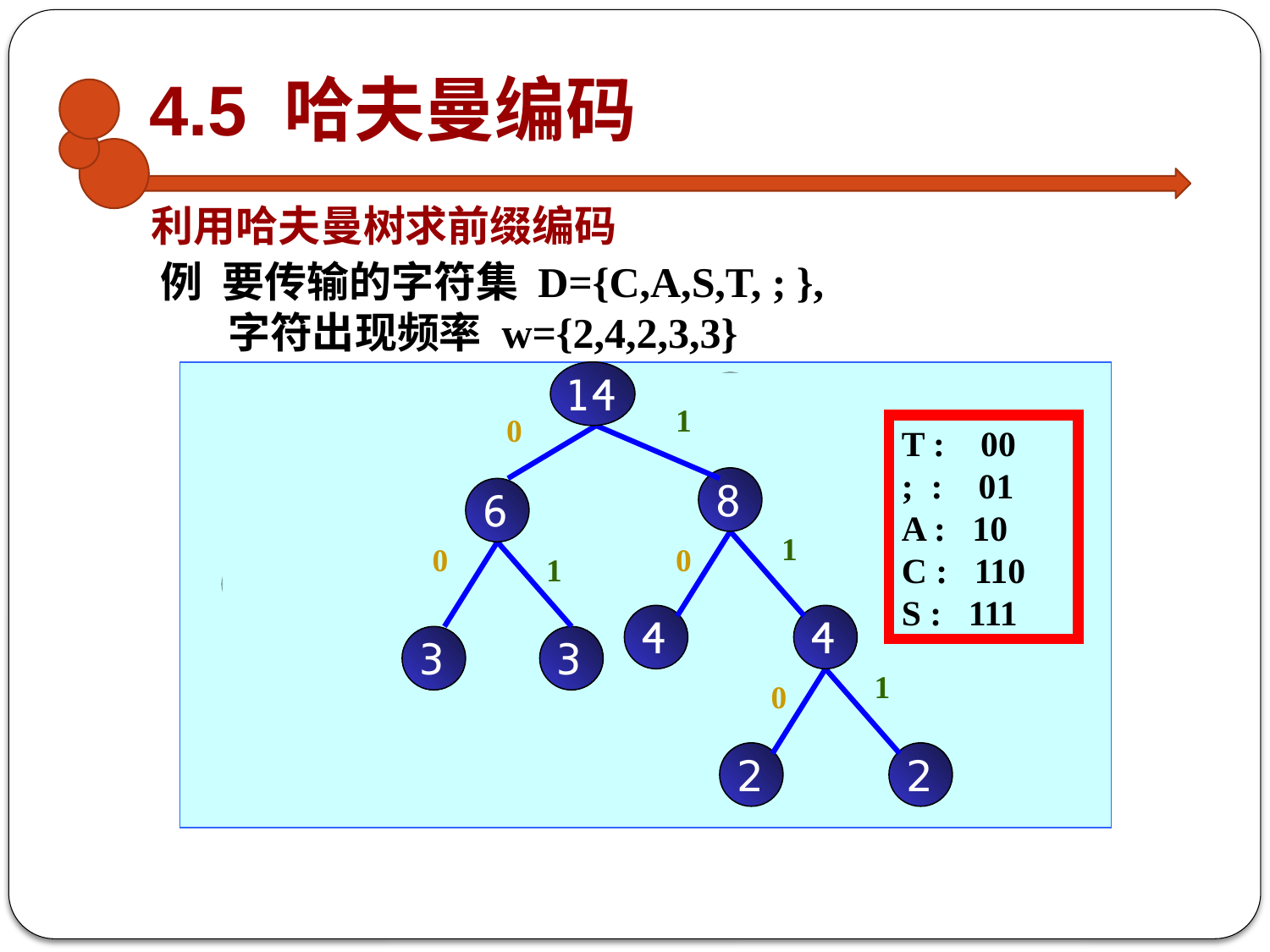

# 4.5 哈夫曼编码

利用哈夫曼树求前缀编码
例  要传输的字符集 D={C,A,S,T, ; },
      字符出现频率 w={2,4,2,3,3}

14

8

6

4
4

3
3
2
2
8

4
3
3
2
2

4
3
3
4

2
2

6

4
4

3
3
2
2

4
4

2
2
3
3

4
4

6

2
2
3
3
1
0
1
0
0
1
1
0
2
4
2
3
3
T :    00
;  :    01
A :   10
C :   110
S :   111
4

6